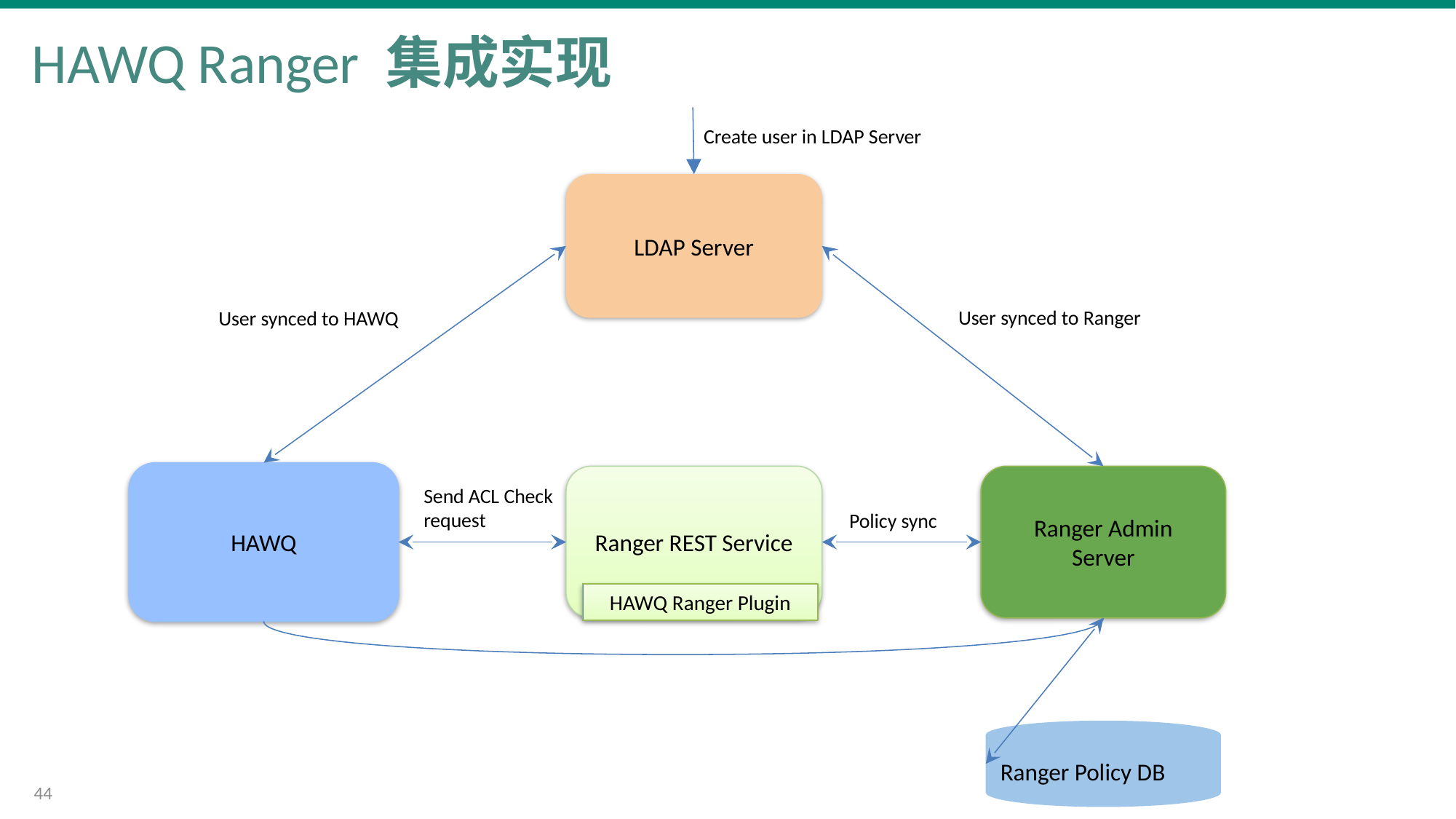

# HAWQ Ranger 集成实现
Create user in LDAP Server
LDAP Server
User synced to Ranger
User synced to HAWQ
HAWQ
Ranger REST Service
Ranger Admin Server
Send ACL Check request
Policy sync
active
HAWQ Ranger Plugin
Ranger Policy DB
44